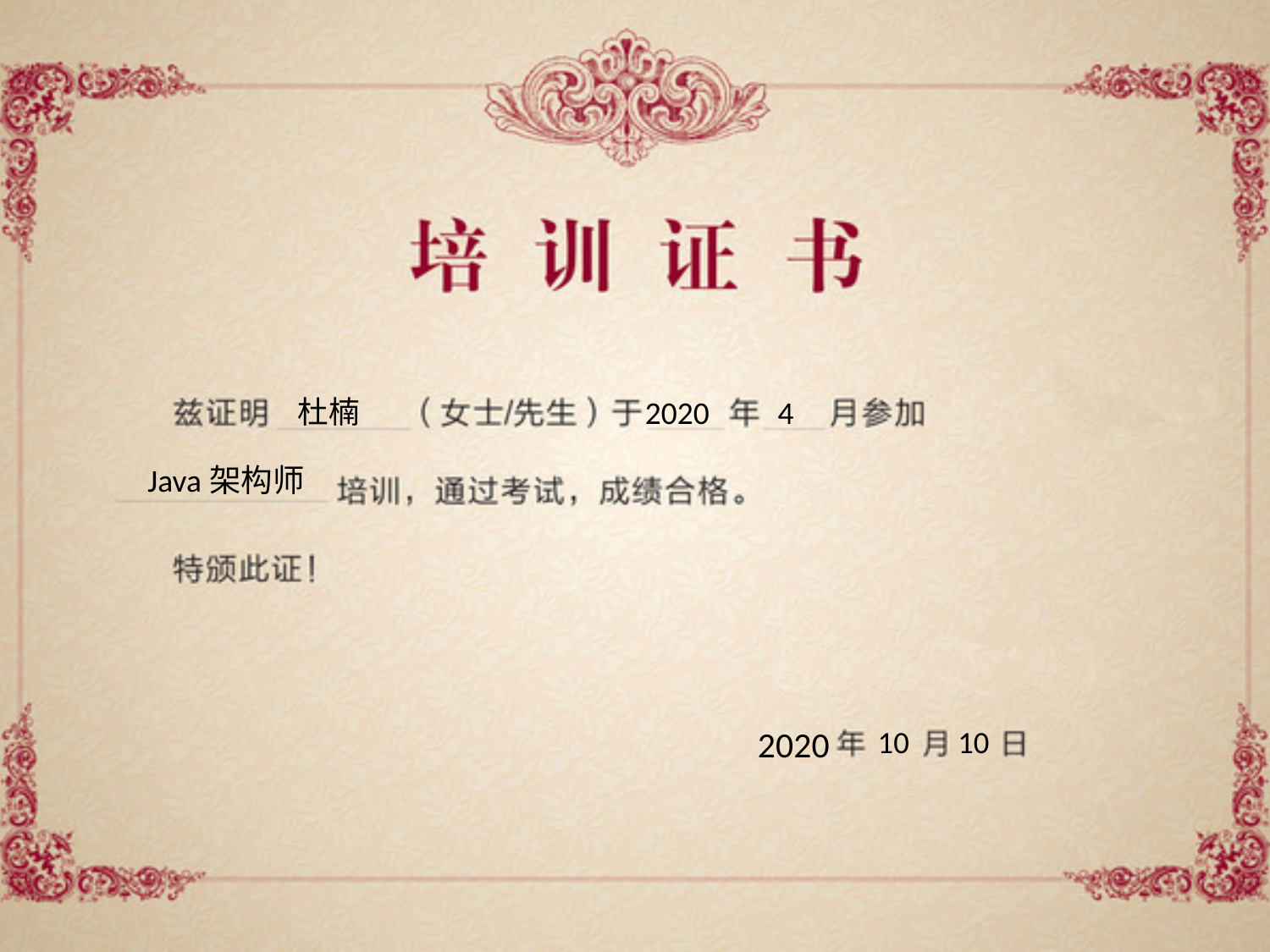

杜楠
2020
4
Java架构师
2020
10
10